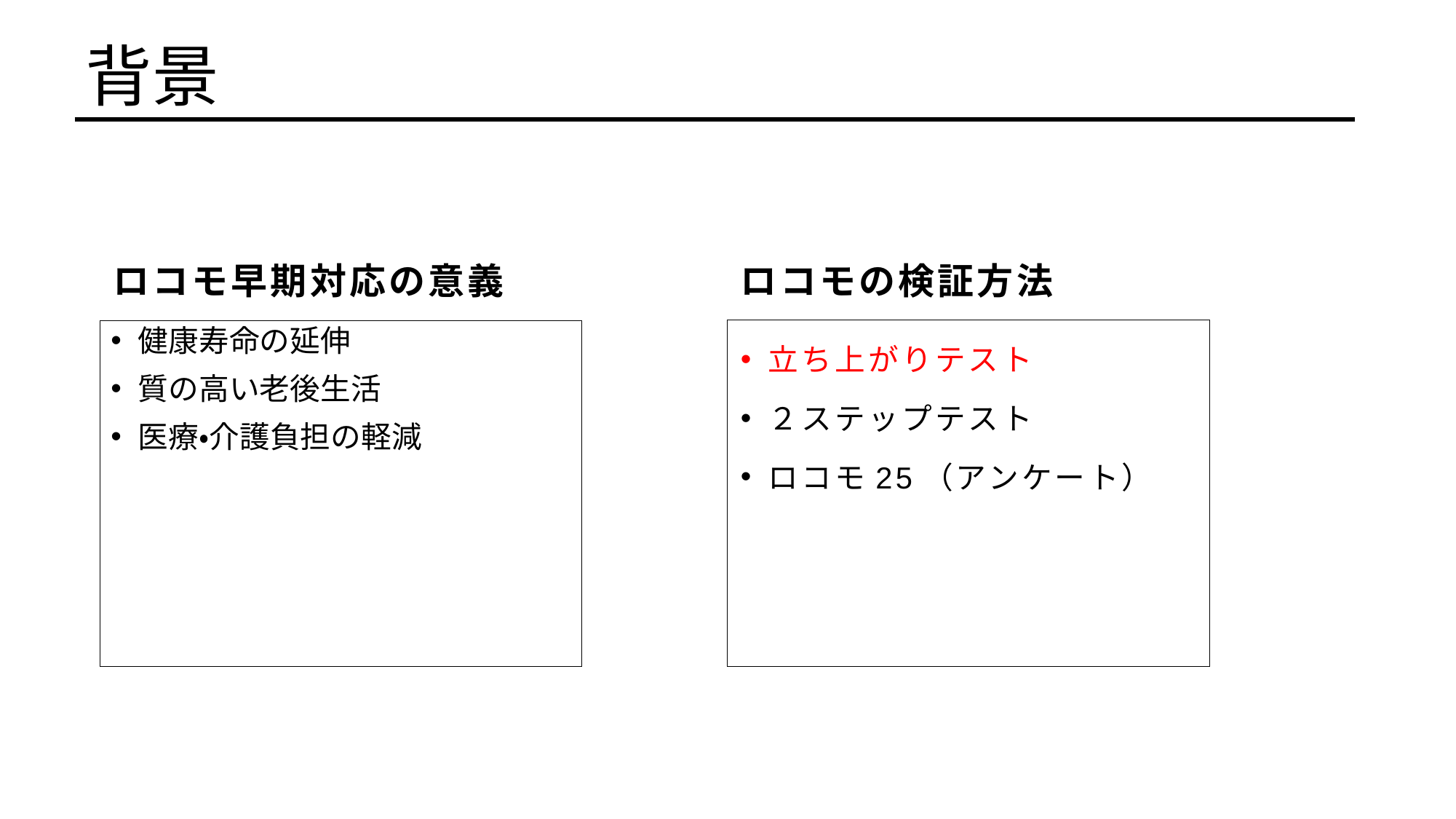

# 背景
ロコモ早期対応の意義
ロコモの検証方法
健康寿命の延伸
質の高い老後生活
医療・介護負担の軽減
立ち上がりテスト
２ステップテスト
ロコモ25（アンケート）